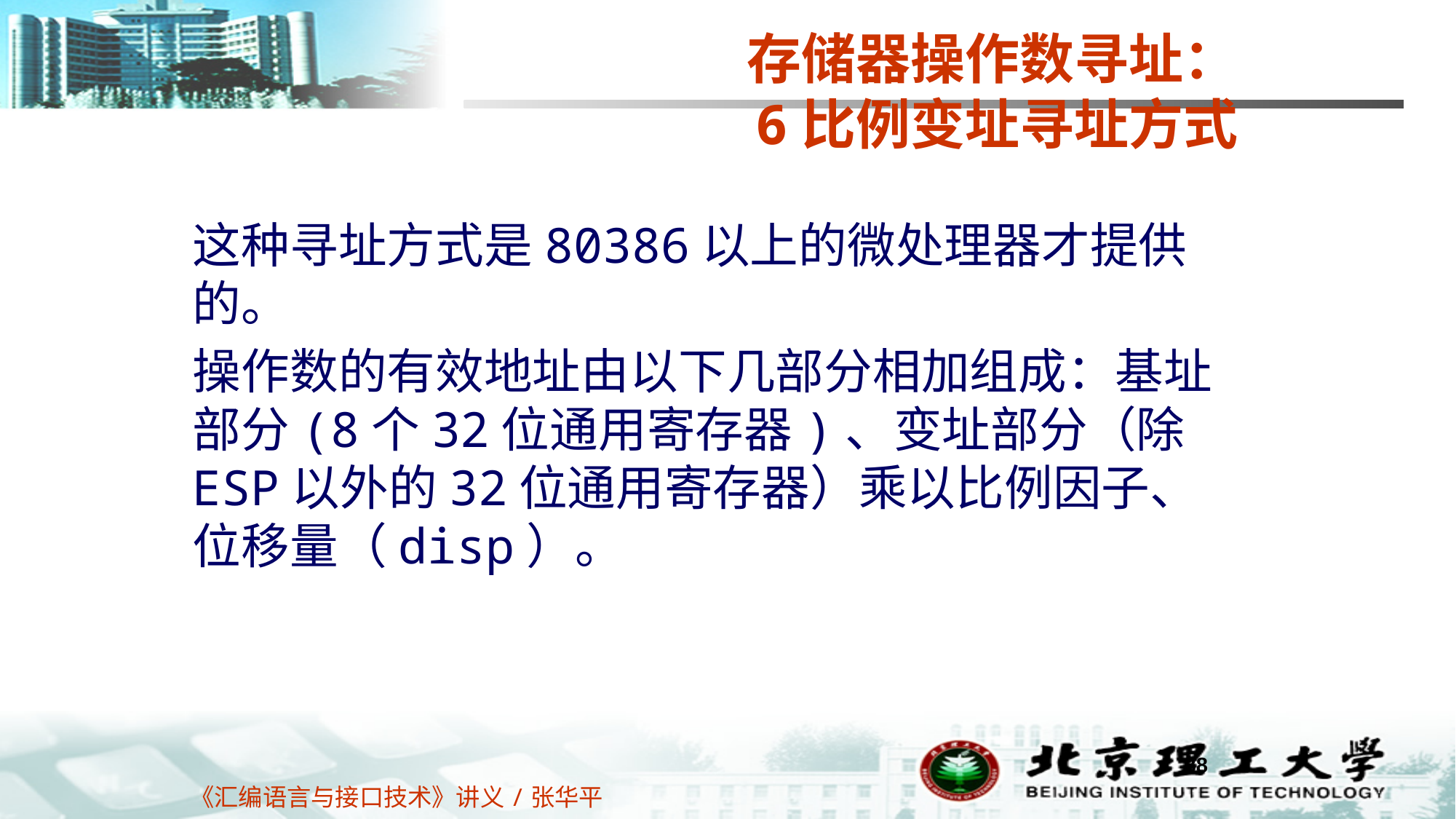

存储器操作数寻址：
6比例变址寻址方式
这种寻址方式是80386以上的微处理器才提供的。
操作数的有效地址由以下几部分相加组成：基址部分(8个32位通用寄存器)、变址部分（除ESP以外的32位通用寄存器）乘以比例因子、位移量（disp）。
38